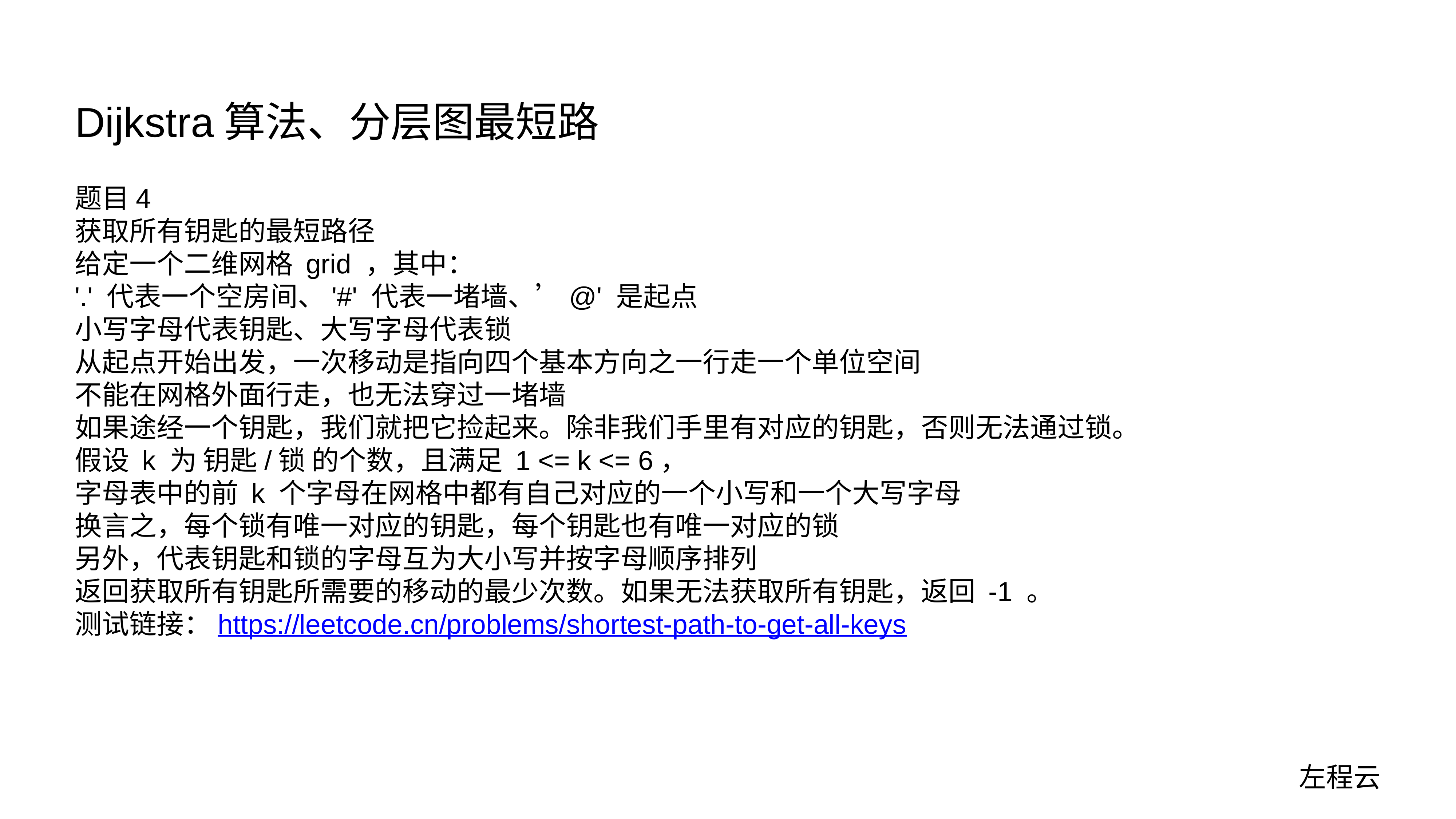

# Dijkstra算法、分层图最短路
题目4
获取所有钥匙的最短路径
给定一个二维网格 grid ，其中：
'.' 代表一个空房间、'#' 代表一堵墙、’@' 是起点
小写字母代表钥匙、大写字母代表锁
从起点开始出发，一次移动是指向四个基本方向之一行走一个单位空间
不能在网格外面行走，也无法穿过一堵墙
如果途经一个钥匙，我们就把它捡起来。除非我们手里有对应的钥匙，否则无法通过锁。
假设 k 为 钥匙/锁 的个数，且满足 1 <= k <= 6，
字母表中的前 k 个字母在网格中都有自己对应的一个小写和一个大写字母
换言之，每个锁有唯一对应的钥匙，每个钥匙也有唯一对应的锁
另外，代表钥匙和锁的字母互为大小写并按字母顺序排列
返回获取所有钥匙所需要的移动的最少次数。如果无法获取所有钥匙，返回 -1 。
测试链接：https://leetcode.cn/problems/shortest-path-to-get-all-keys
左程云